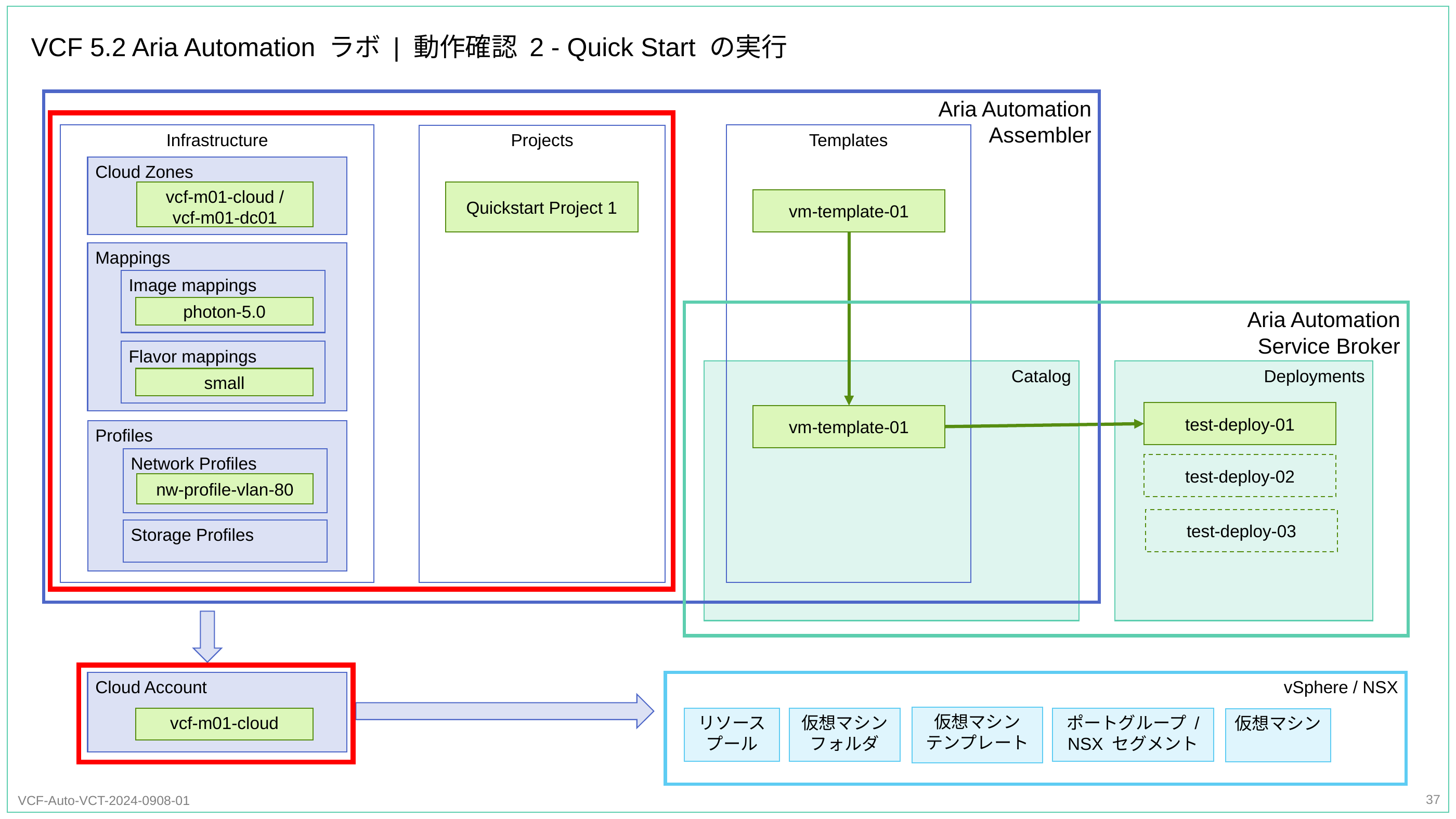

# VCF 5.2 Aria Automation ラボ | 動作確認 2 - Quick Start の実行

37